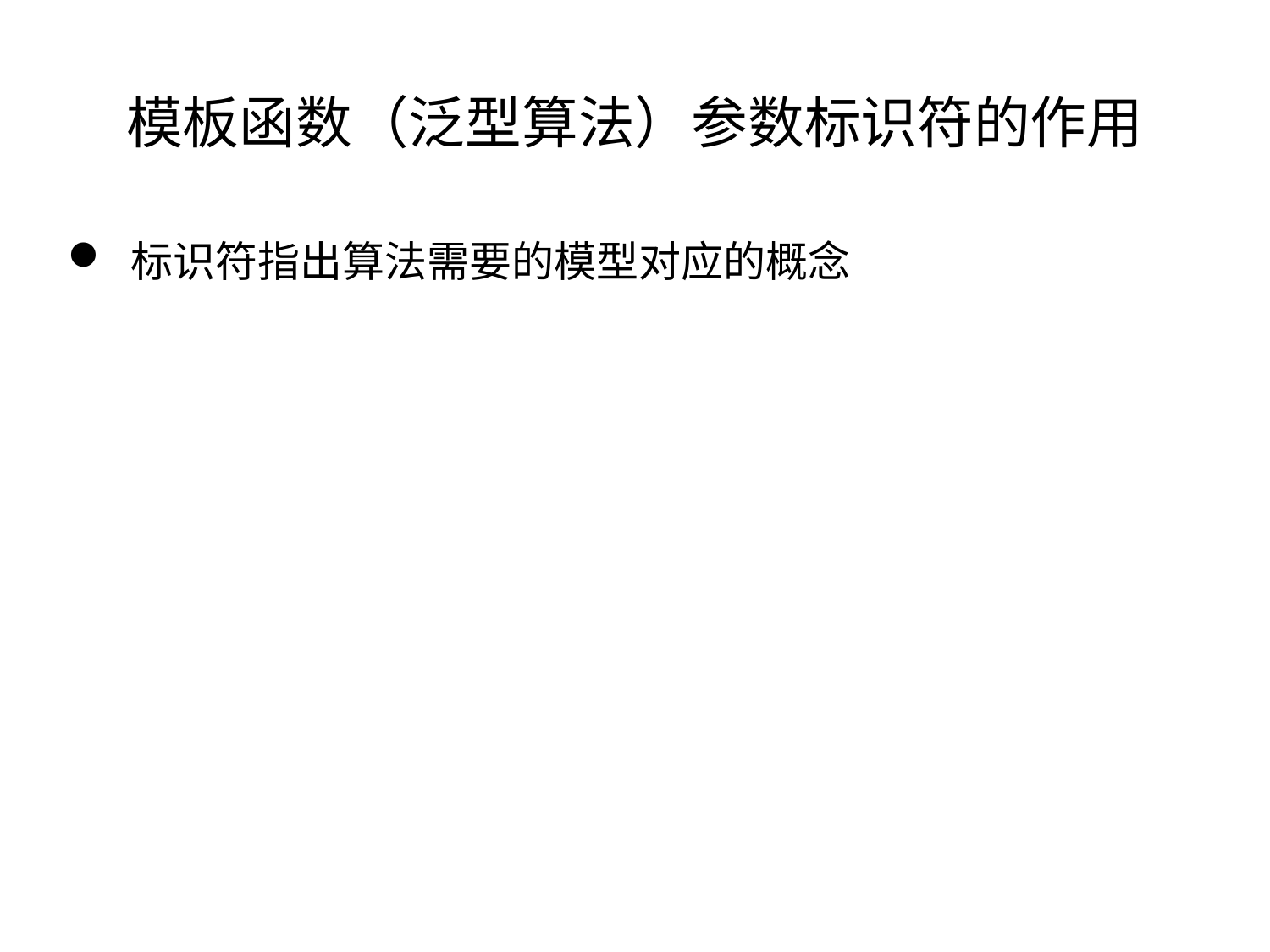

模板函数（泛型算法）参数标识符的作用
标识符指出算法需要的模型对应的概念